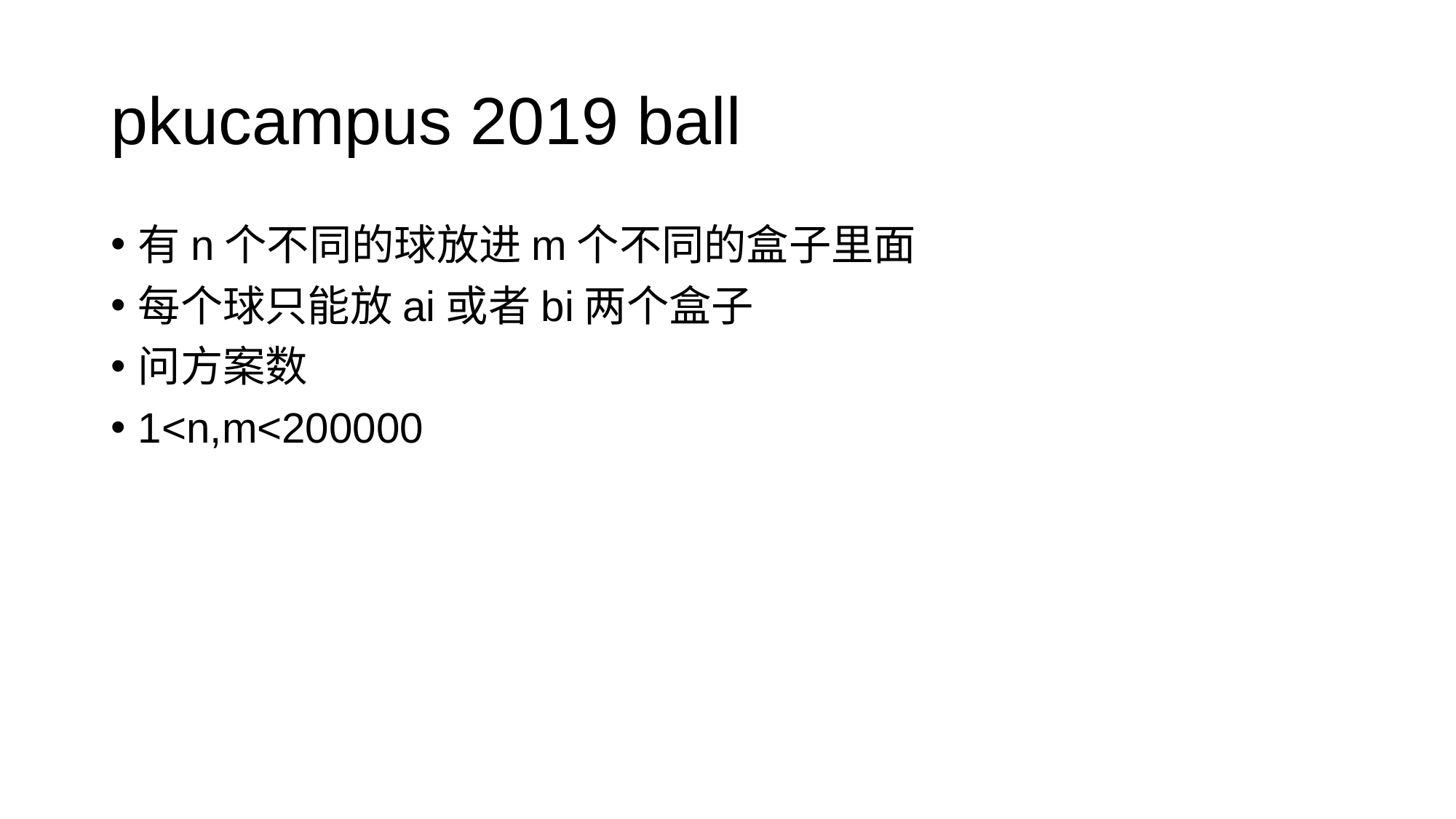

# pkucampus 2019 ball
有n个不同的球放进m个不同的盒子里面
每个球只能放ai或者bi两个盒子
问方案数
1<n,m<200000